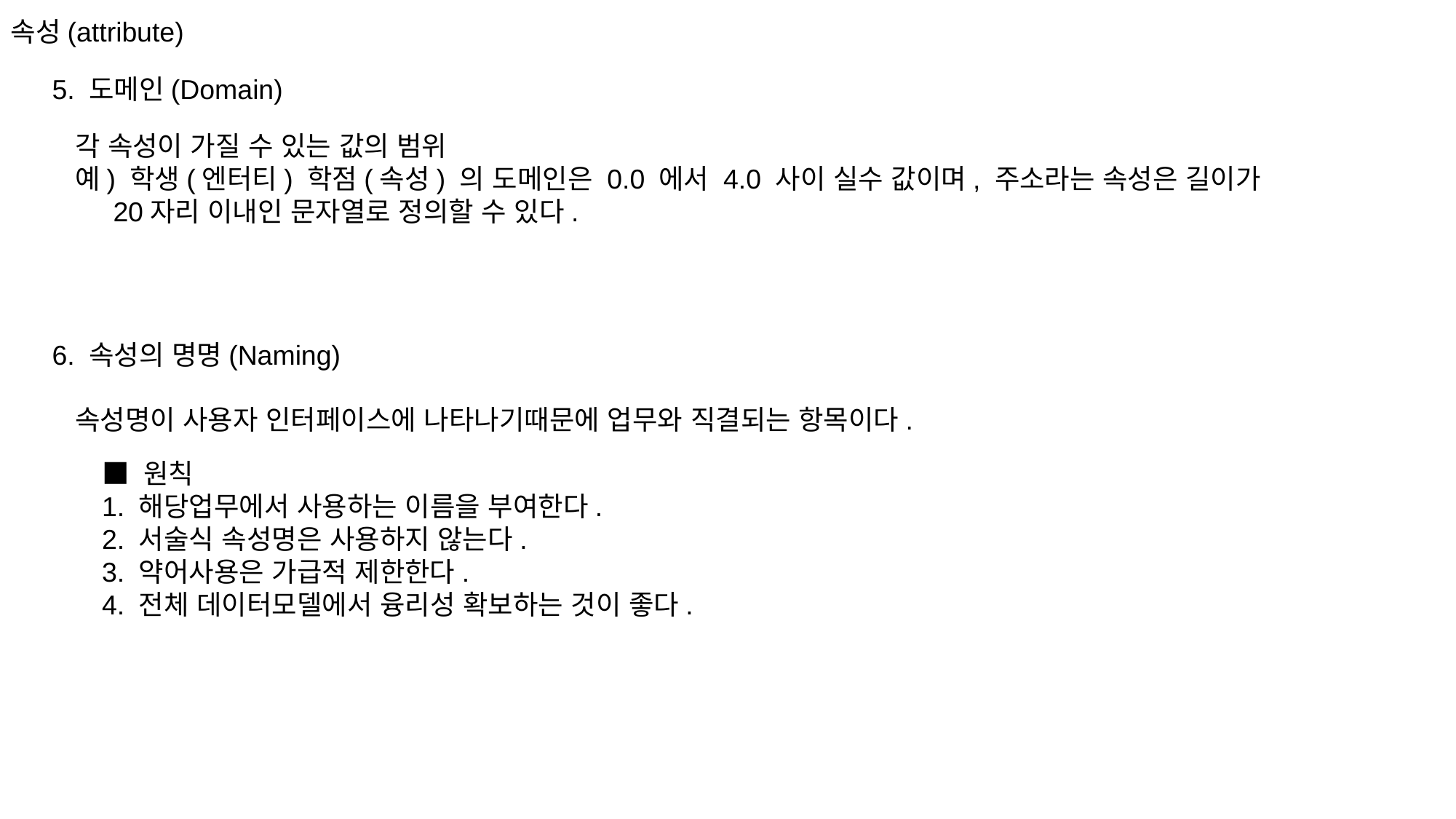

속성(attribute)
5. 도메인(Domain)
각 속성이 가질 수 있는 값의 범위
예) 학생(엔터티) 학점(속성) 의 도메인은 0.0 에서 4.0 사이 실수 값이며, 주소라는 속성은 길이가
     20자리 이내인 문자열로 정의할 수 있다.
6. 속성의 명명(Naming)
속성명이 사용자 인터페이스에 나타나기때문에 업무와 직결되는 항목이다.
■ 원칙
1. 해당업무에서 사용하는 이름을 부여한다.
2. 서술식 속성명은 사용하지 않는다.
3. 약어사용은 가급적 제한한다.
4. 전체 데이터모델에서 융리성 확보하는 것이 좋다.